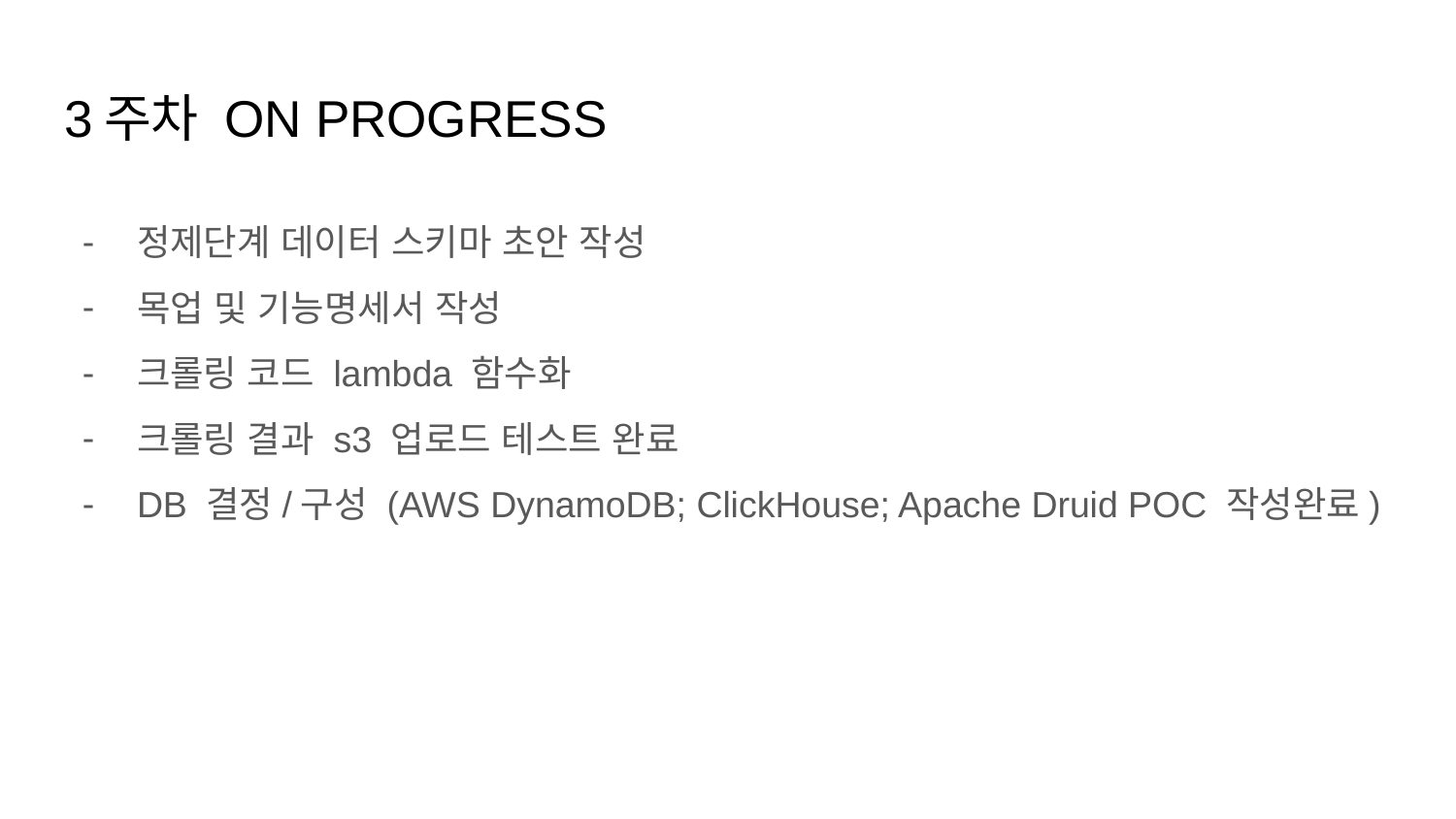

# 3주차 ON PROGRESS
정제단계 데이터 스키마 초안 작성
목업 및 기능명세서 작성
크롤링 코드 lambda 함수화
크롤링 결과 s3 업로드 테스트 완료
DB 결정/구성 (AWS DynamoDB; ClickHouse; Apache Druid POC 작성완료)